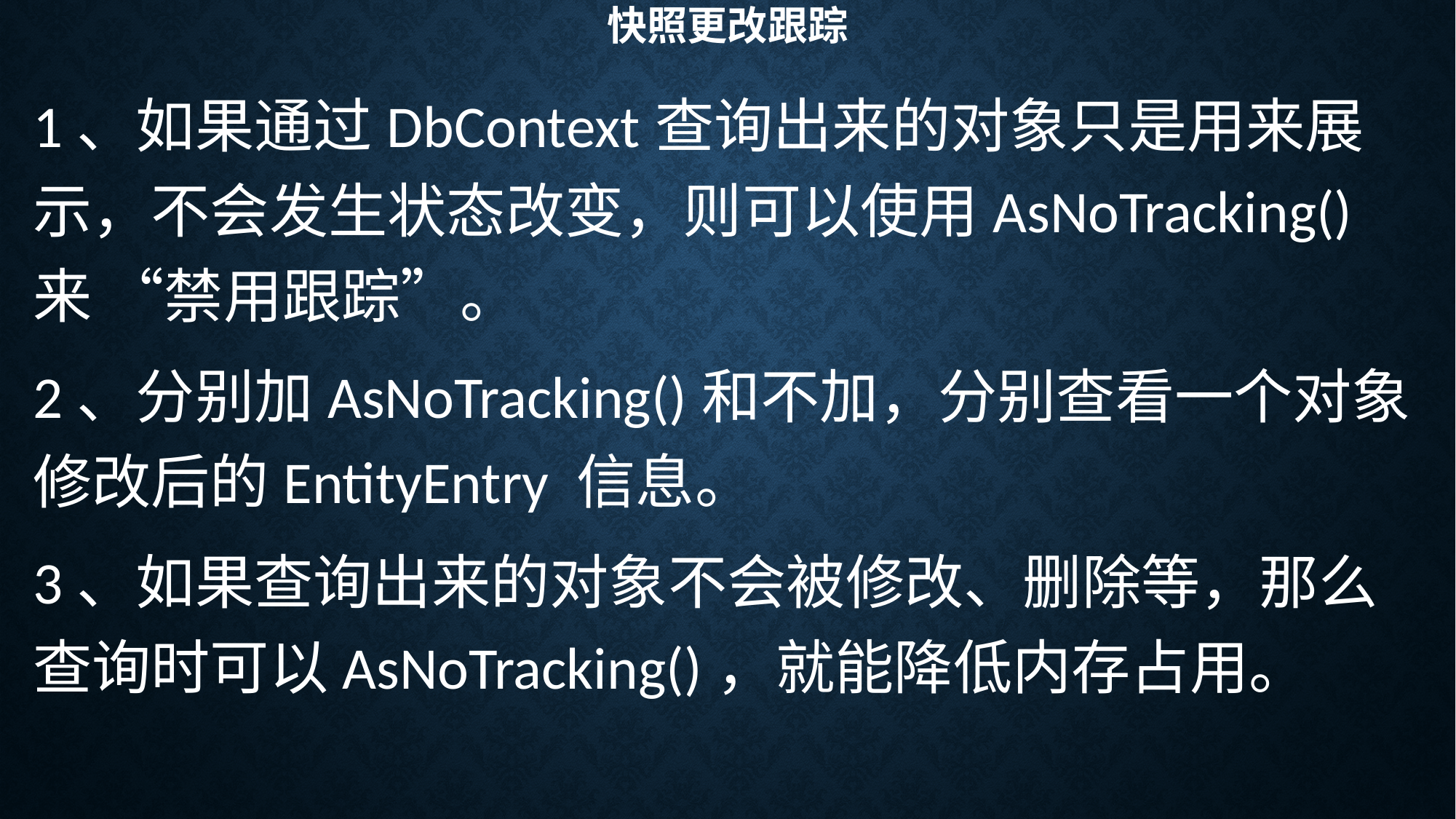

# 快照更改跟踪
1、如果通过DbContext查询出来的对象只是用来展示，不会发生状态改变，则可以使用AsNoTracking()来 “禁用跟踪”。
2、分别加AsNoTracking()和不加，分别查看一个对象修改后的EntityEntry 信息。
3、如果查询出来的对象不会被修改、删除等，那么查询时可以AsNoTracking()，就能降低内存占用。